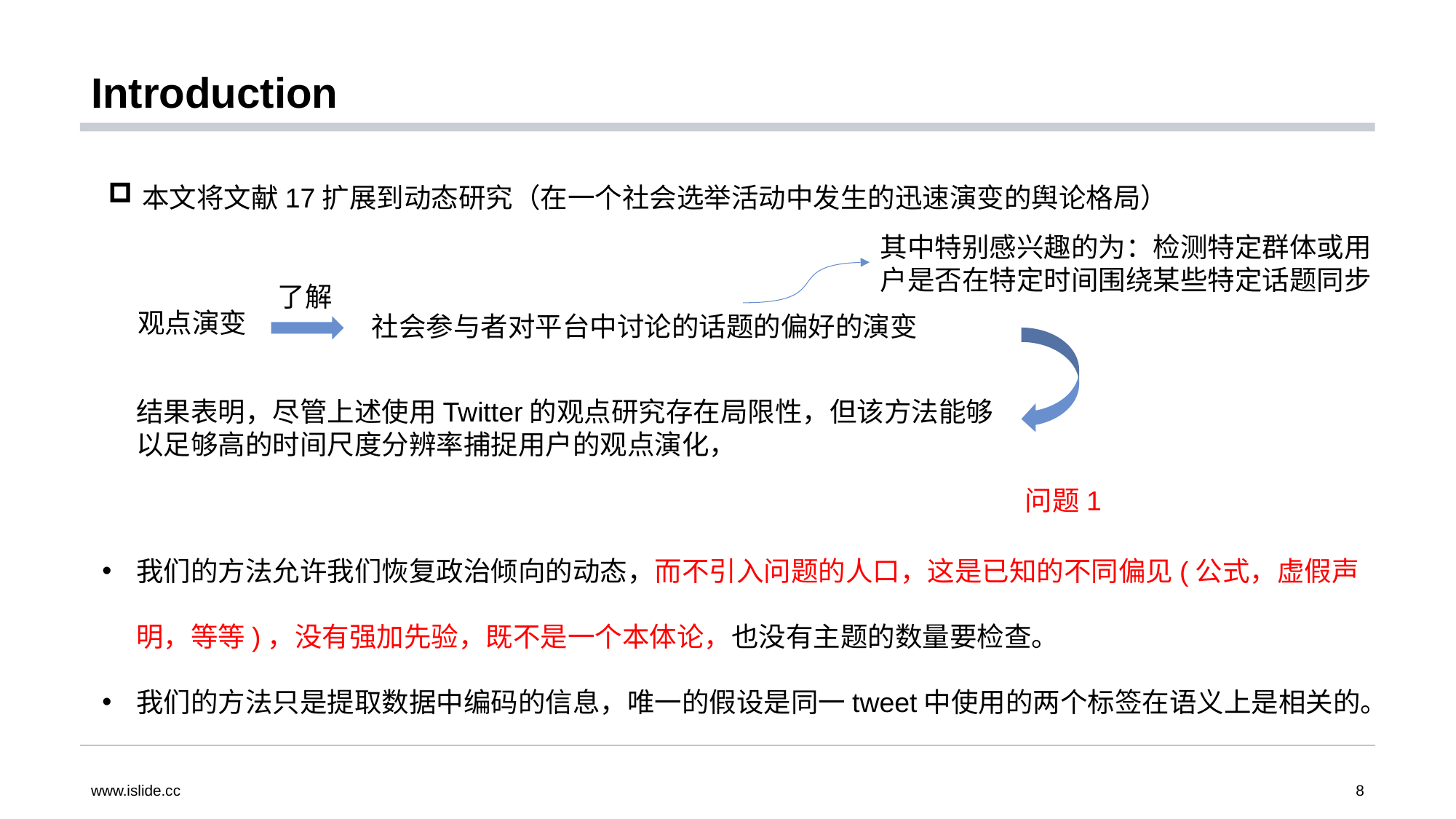

# Introduction
本文将文献17扩展到动态研究（在一个社会选举活动中发生的迅速演变的舆论格局）
其中特别感兴趣的为：检测特定群体或用户是否在特定时间围绕某些特定话题同步
了解
观点演变
社会参与者对平台中讨论的话题的偏好的演变

结果表明，尽管上述使用Twitter的观点研究存在局限性，但该方法能够以足够高的时间尺度分辨率捕捉用户的观点演化，
问题1
我们的方法允许我们恢复政治倾向的动态，而不引入问题的人口，这是已知的不同偏见(公式，虚假声明，等等)，没有强加先验，既不是一个本体论，也没有主题的数量要检查。
我们的方法只是提取数据中编码的信息，唯一的假设是同一tweet中使用的两个标签在语义上是相关的。

www.islide.cc
8